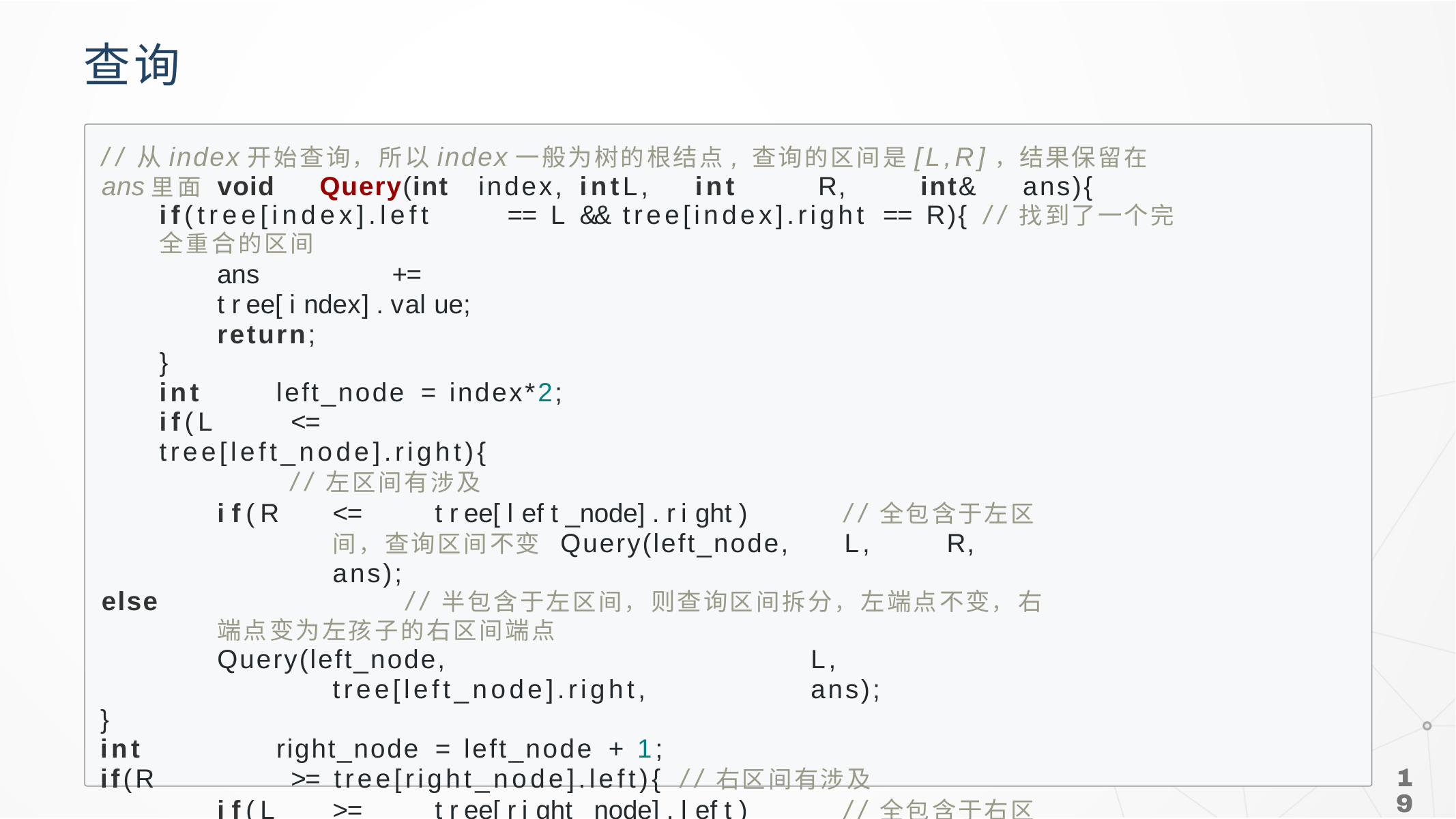

# 查询

//从index开始查询，所以index一般为树的根结点,查询的区间是[L,R]，结果保留在ans里面 void	Query(int	index,	int	L,	int	R,	int&	ans){
if(tree[index].left	==	L	&&	tree[index].right	==	R){	//找到了一个完全重合的区间
ans	+=	tree[index].value;  return;
}
int	left_node	=	index*2;
if(L	<=	tree[left_node].right){	//左区间有涉及
if(R	<=	tree[left_node].right)	//全包含于左区间，查询区间不变  Query(left_node,	L,	R,	ans);
else	//半包含于左区间，则查询区间拆分，左端点不变，右端点变为左孩子的右区间端点
Query(left_node,	L,	tree[left_node].right,	ans);
}
int	right_node	=	left_node	+	1;
if(R	>=	tree[right_node].left){	//右区间有涉及
if(L	>=	tree[right_node].left)	//全包含于右区间，查询区间不变  Query(right_node,	L,	R,	ans);
else	//半包含于左区间，则查询区间拆分，与上同理
Query(right_node,	tree[right_node].left,	R,	ans);
}
}
19